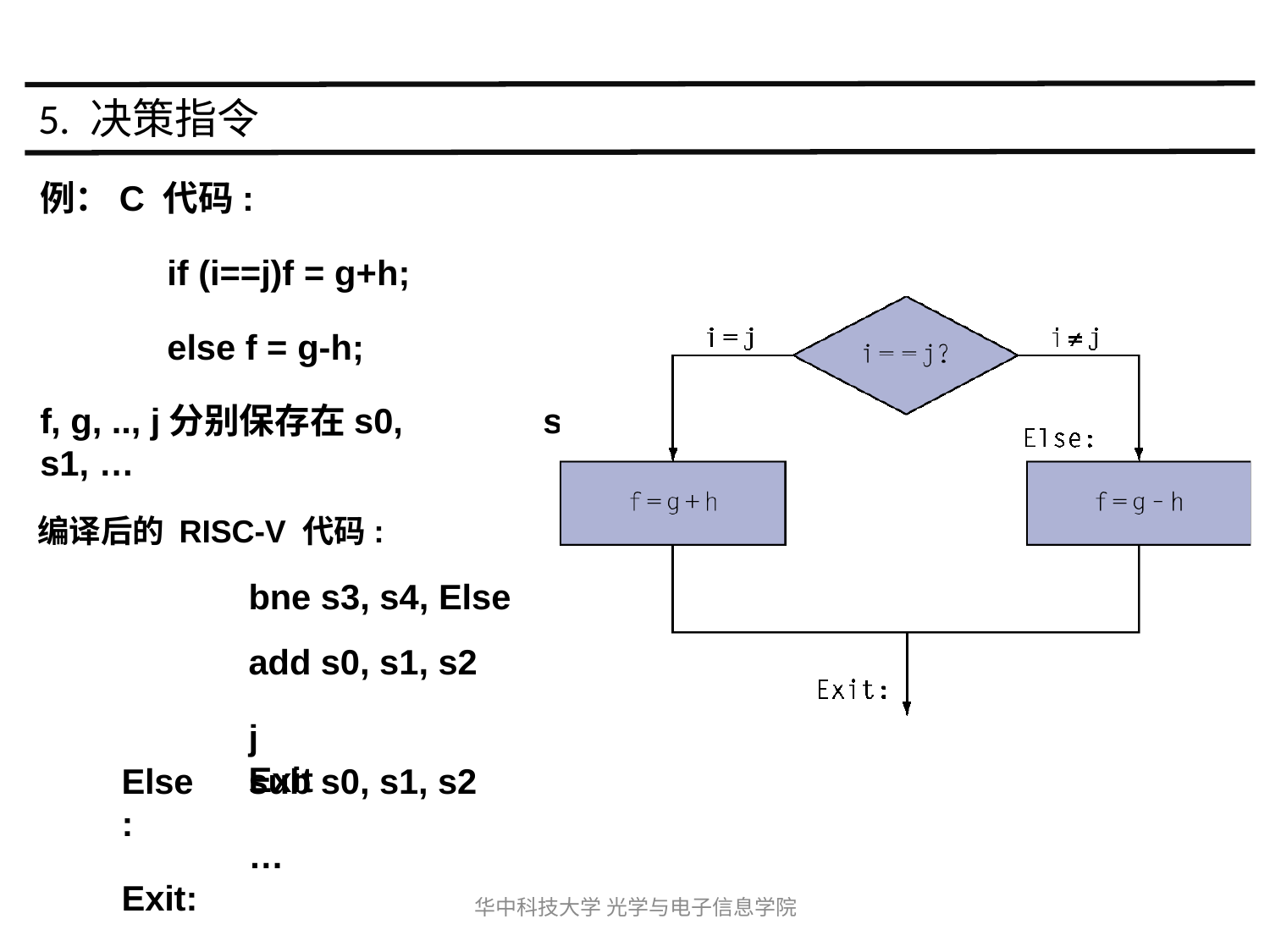

华中科技大学光学与电子信息学院
# 5. 决策指令
例：C 代码:
if (i==j)f = g+h;  else f = g-h;
f, g, .., j分别保存在s0, s1, …

编译后的 RISC-V 代码:
bne s3, s4, Else  add s0, s1, s2
j	Exit

s4
Else:
Exit:
sub s0, s1, s2
…